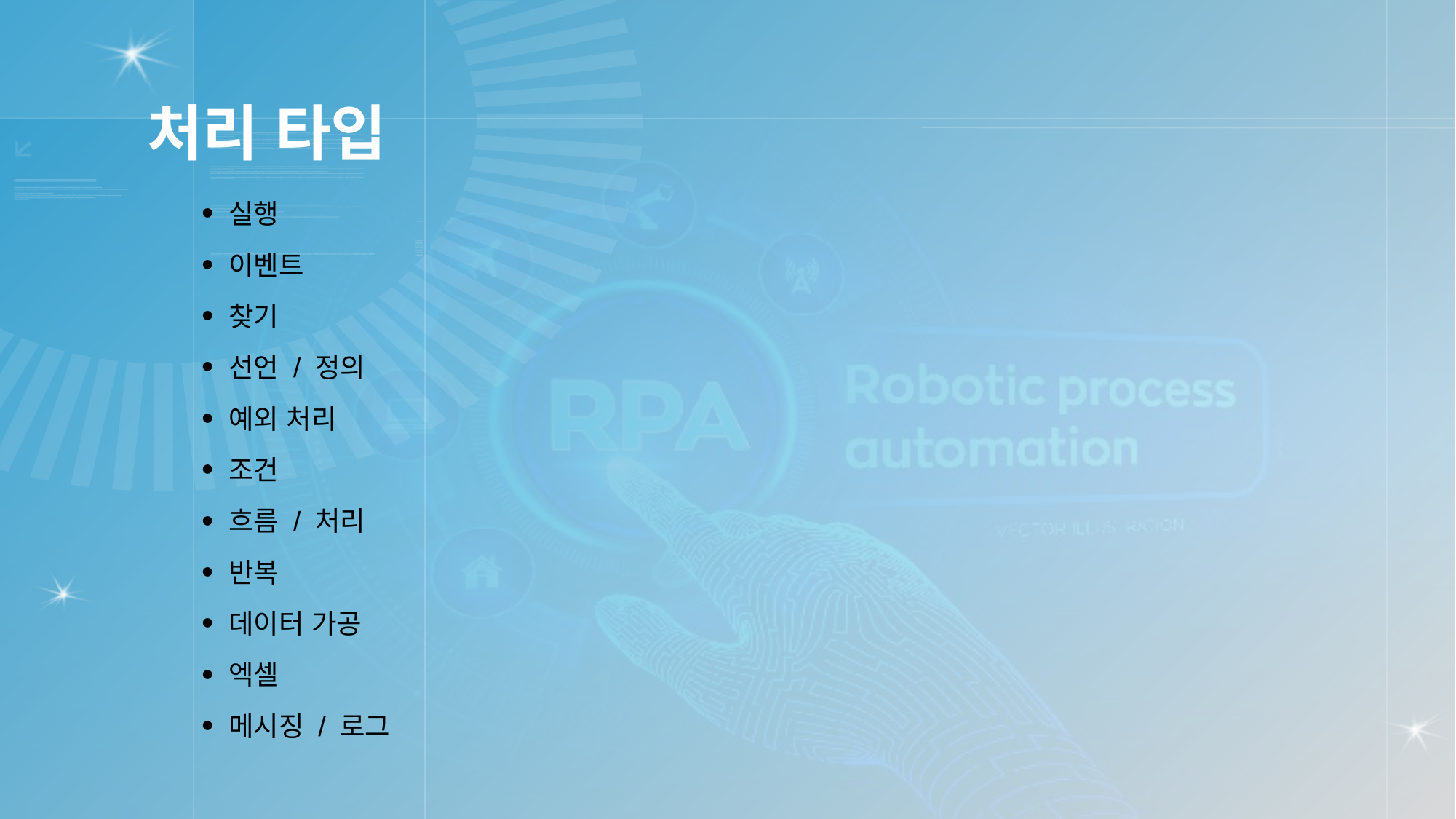

# 처리 타입
실행
이벤트
찾기
선언 / 정의
예외 처리
조건
흐름 / 처리
반복
데이터 가공
엑셀
메시징 / 로그